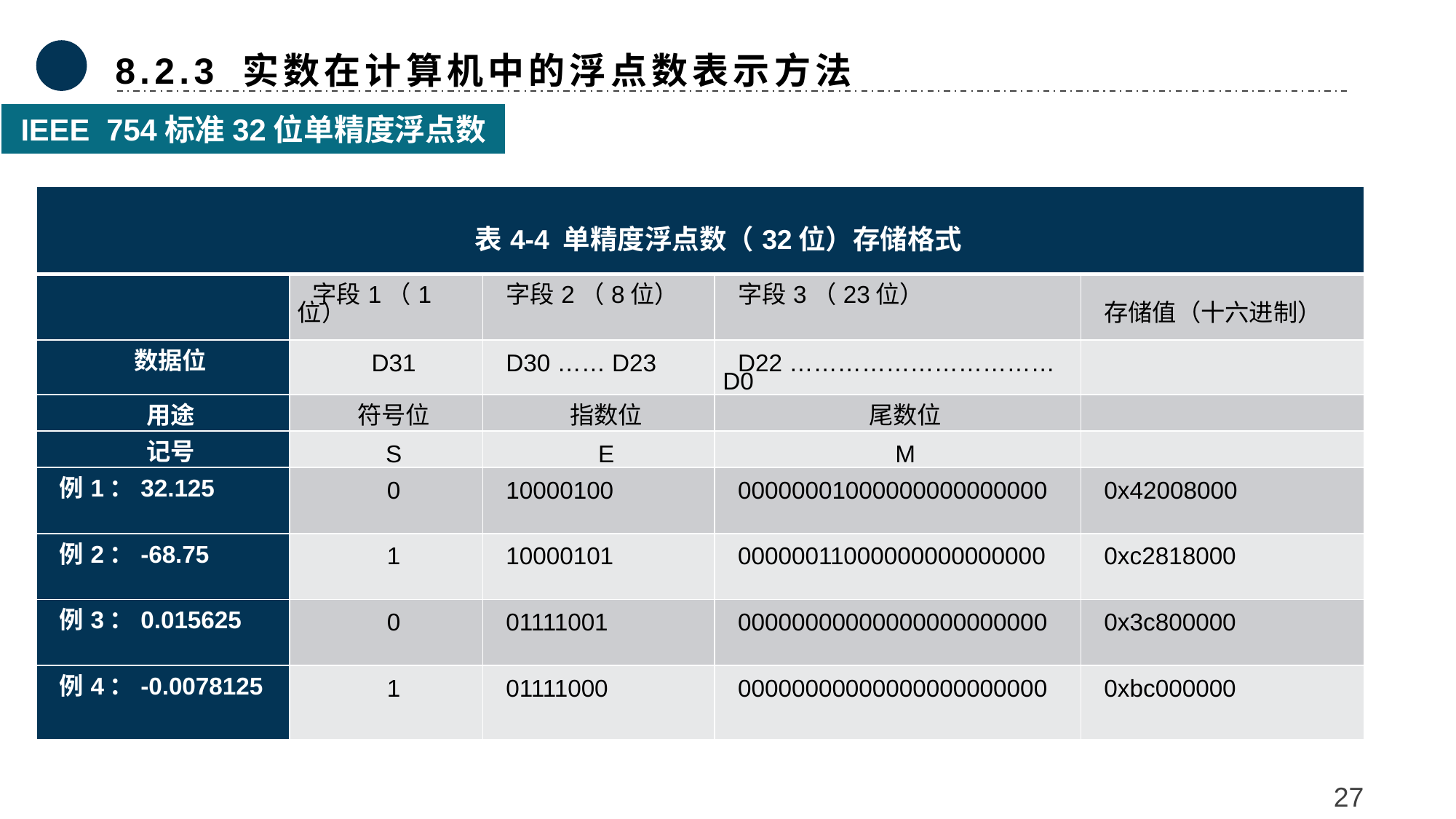

8.2.3 实数在计算机中的浮点数表示方法

IEEE  754标准32位单精度浮点数
| 表4-4 单精度浮点数（32位）存储格式 |  |  |  |  |
| --- | --- | --- | --- | --- |
|  | 字段1（1位） | 字段2（8位） | 字段3（23位） | 存储值（十六进制） |
| 数据位 | D31 | D30 …… D23 | D22 …………………………… D0 |  |
| 用途 | 符号位 | 指数位 | 尾数位 |  |
| 记号 | S | E | M |  |
| 例1：32.125 | 0 | 10000100 | 00000001000000000000000 | 0x42008000 |
| 例2：-68.75 | 1 | 10000101 | 00000011000000000000000 | 0xc2818000 |
| 例3：0.015625 | 0 | 01111001 | 00000000000000000000000 | 0x3c800000 |
| 例4：-0.0078125 | 1 | 01111000 | 00000000000000000000000 | 0xbc000000 |